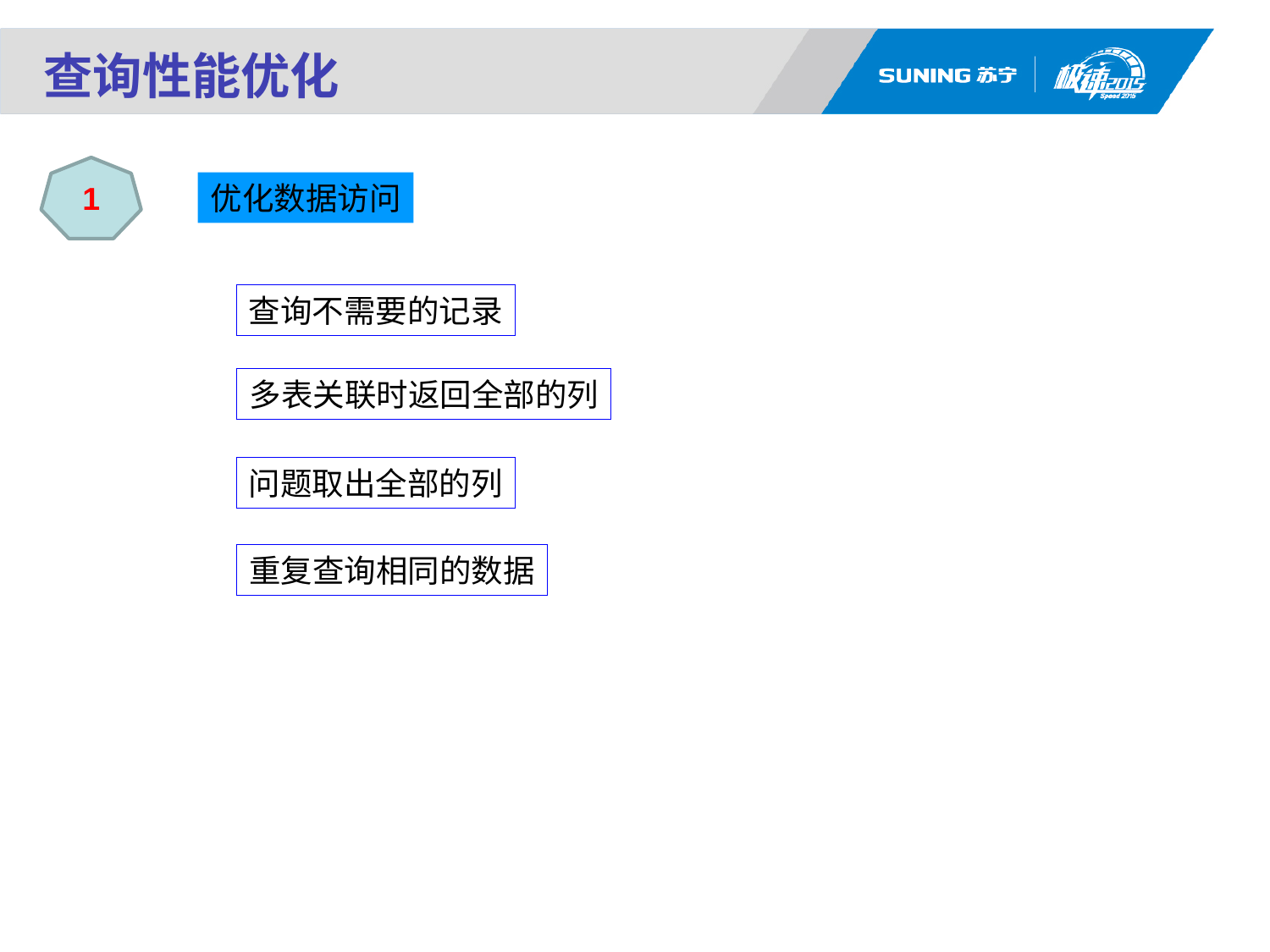

查询性能优化
1
优化数据访问
查询不需要的记录
多表关联时返回全部的列
问题取出全部的列
重复查询相同的数据